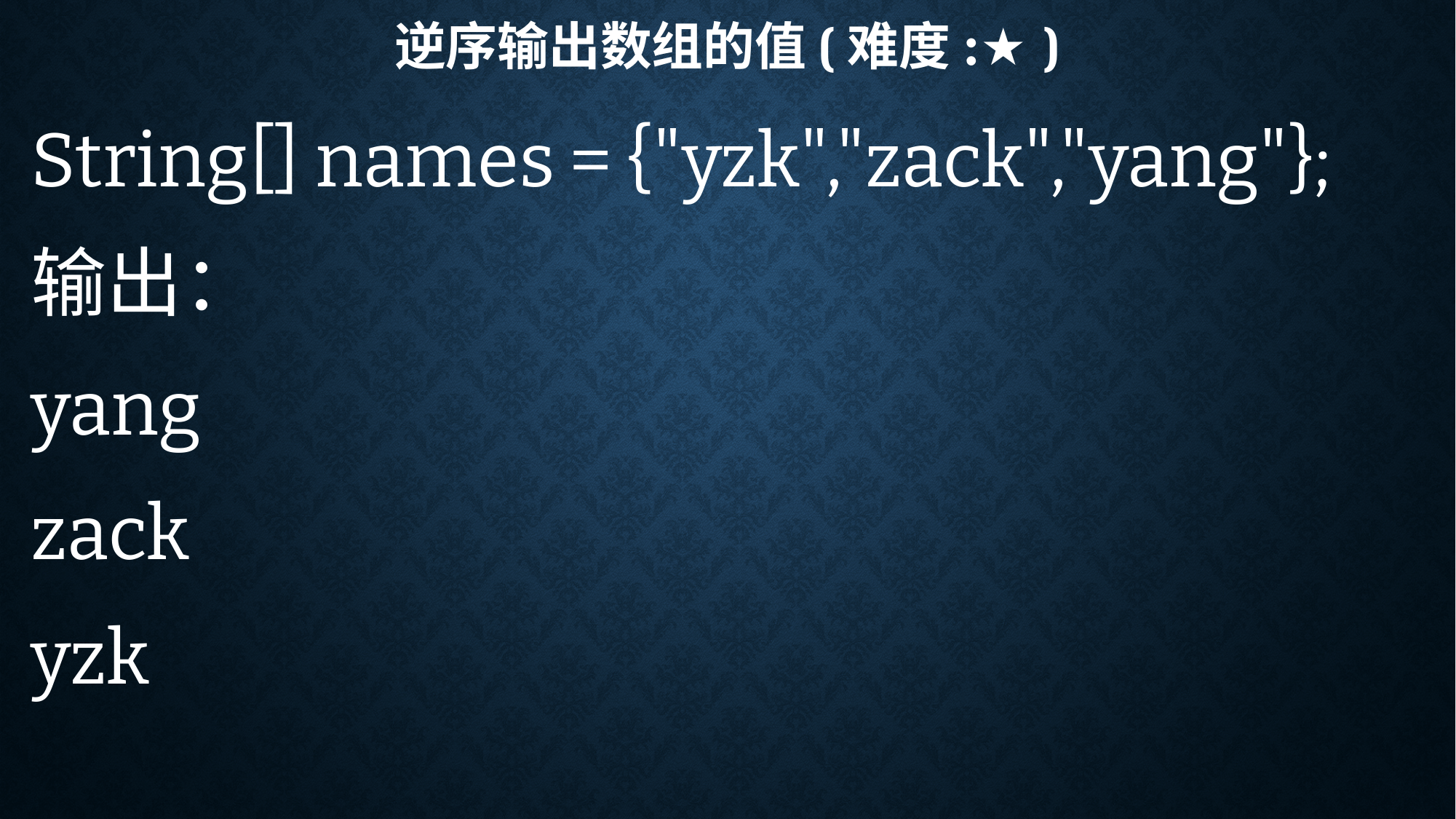

# 逆序输出数组的值(难度:★ )
String[] names = {"yzk","zack","yang"};
输出：
yang
zack
yzk